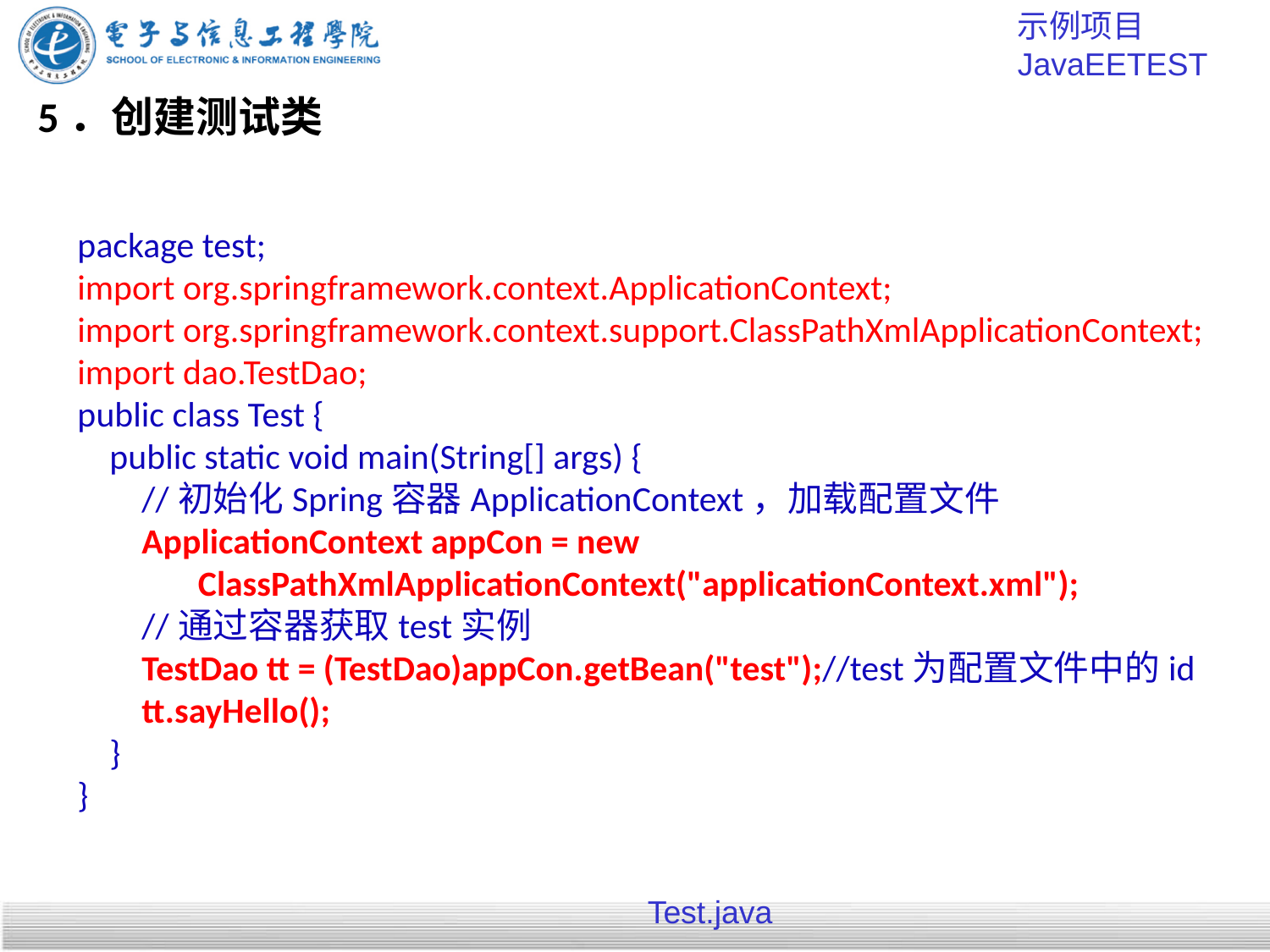

示例项目 JavaEETEST
# 5．创建测试类
package test;
import org.springframework.context.ApplicationContext;
import org.springframework.context.support.ClassPathXmlApplicationContext;
import dao.TestDao;
public class Test {
    public static void main(String[] args) {
        //初始化Spring容器ApplicationContext，加载配置文件
        ApplicationContext appCon = new
               ClassPathXmlApplicationContext("applicationContext.xml");
        //通过容器获取test实例
        TestDao tt = (TestDao)appCon.getBean("test");//test为配置文件中的id
        tt.sayHello();
    }
}
Test.java